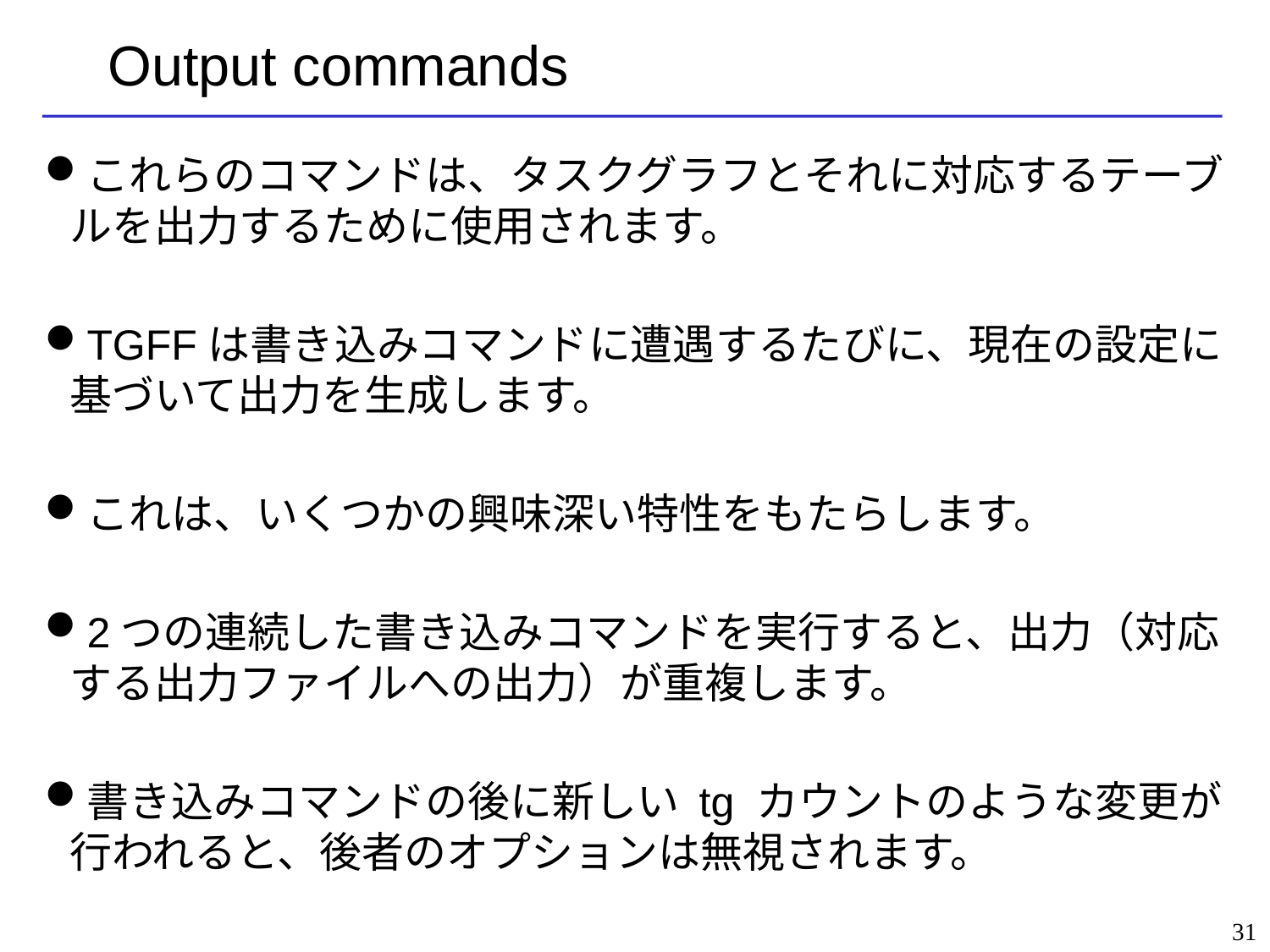

# Output commands
これらのコマンドは、タスクグラフとそれに対応するテーブルを出力するために使用されます。

TGFFは書き込みコマンドに遭遇するたびに、現在の設定に基づいて出力を生成します。

これは、いくつかの興味深い特性をもたらします。

2つの連続した書き込みコマンドを実行すると、出力（対応する出力ファイルへの出力）が重複します。

書き込みコマンドの後に新しい tg カウントのような変更が行われると、後者のオプションは無視されます。
31